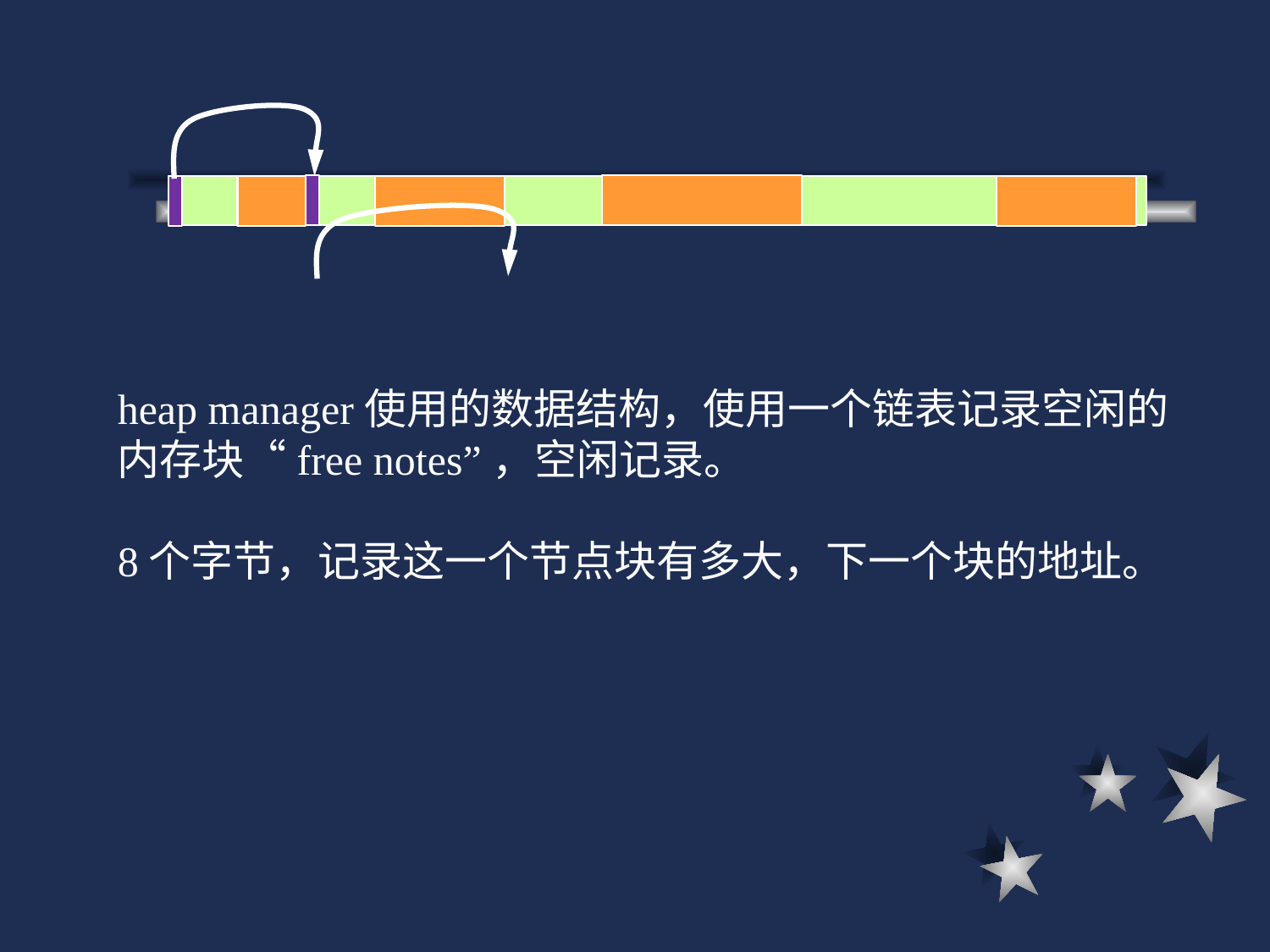

heap manager使用的数据结构，使用一个链表记录空闲的内存块“free notes”，空闲记录。

8个字节，记录这一个节点块有多大，下一个块的地址。